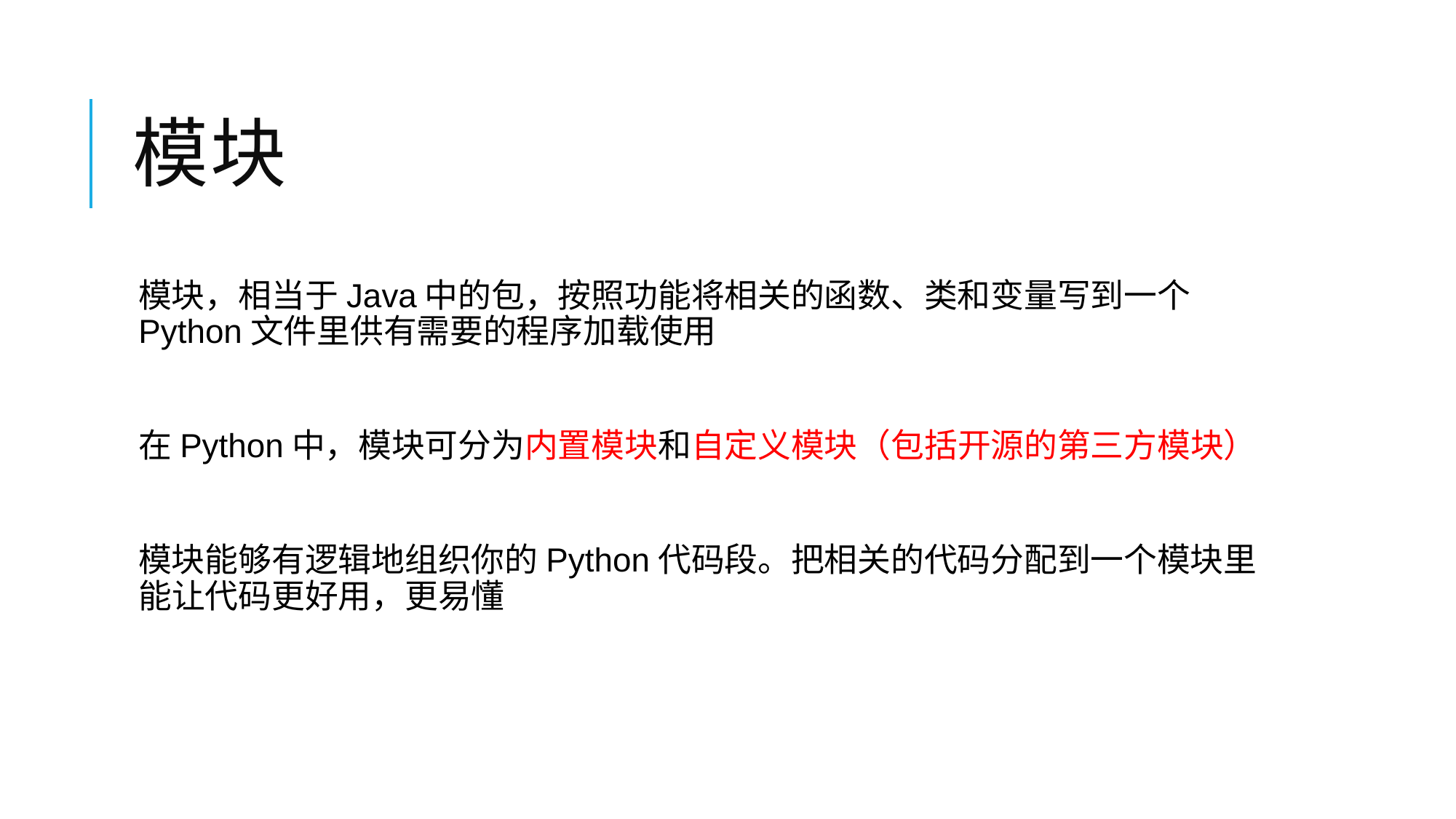

# 模块
模块，相当于Java中的包，按照功能将相关的函数、类和变量写到一个Python文件里供有需要的程序加载使用

在Python中，模块可分为内置模块和自定义模块（包括开源的第三方模块）

模块能够有逻辑地组织你的Python代码段。把相关的代码分配到一个模块里能让代码更好用，更易懂